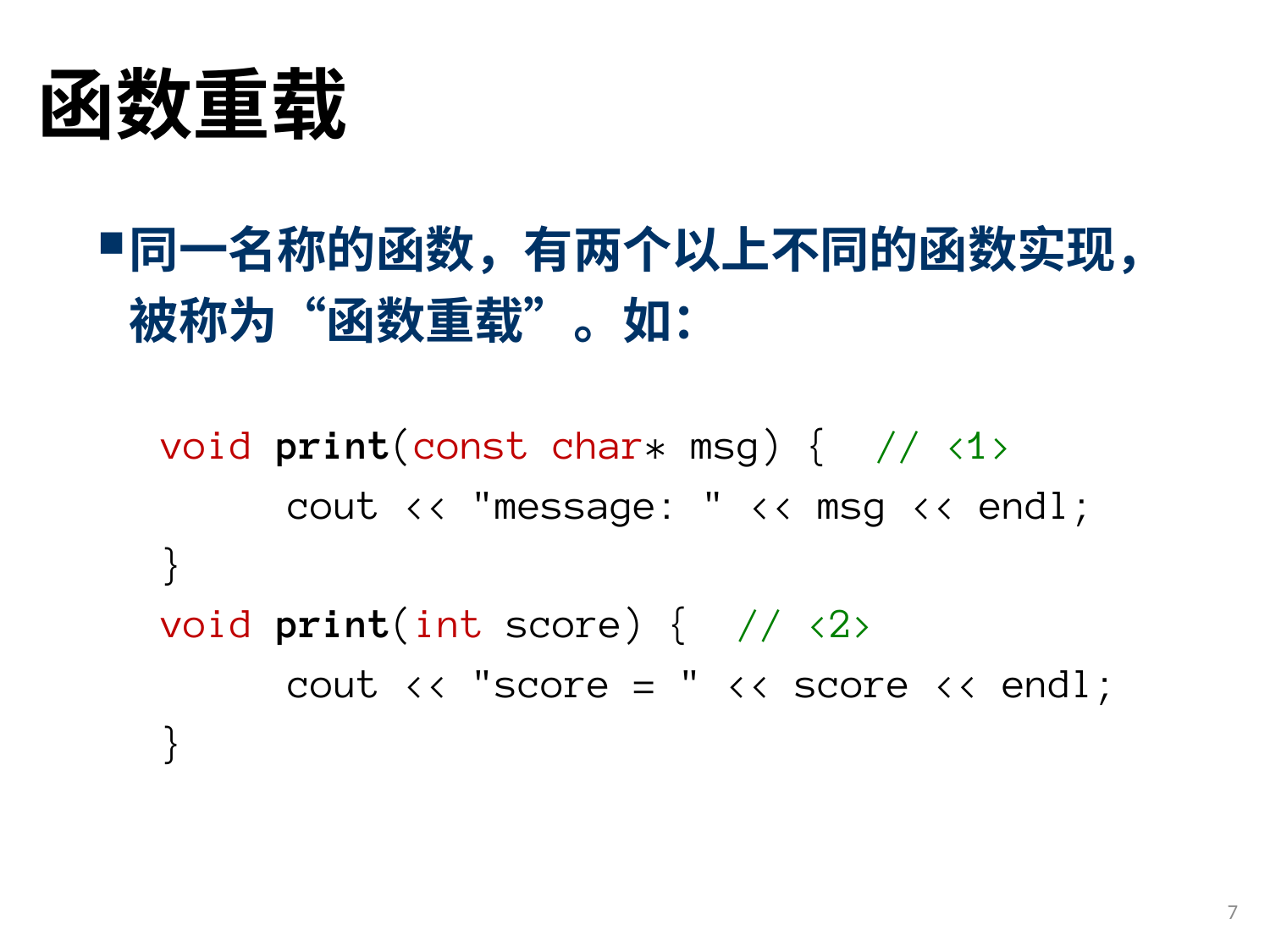

# 函数重载
同一名称的函数，有两个以上不同的函数实现，被称为“函数重载”。如：

void print(const char* msg) {  // <1>
	cout << "message: " << msg << endl;
}
void print(int score) {  // <2>
	cout << "score = " << score << endl;
}
7